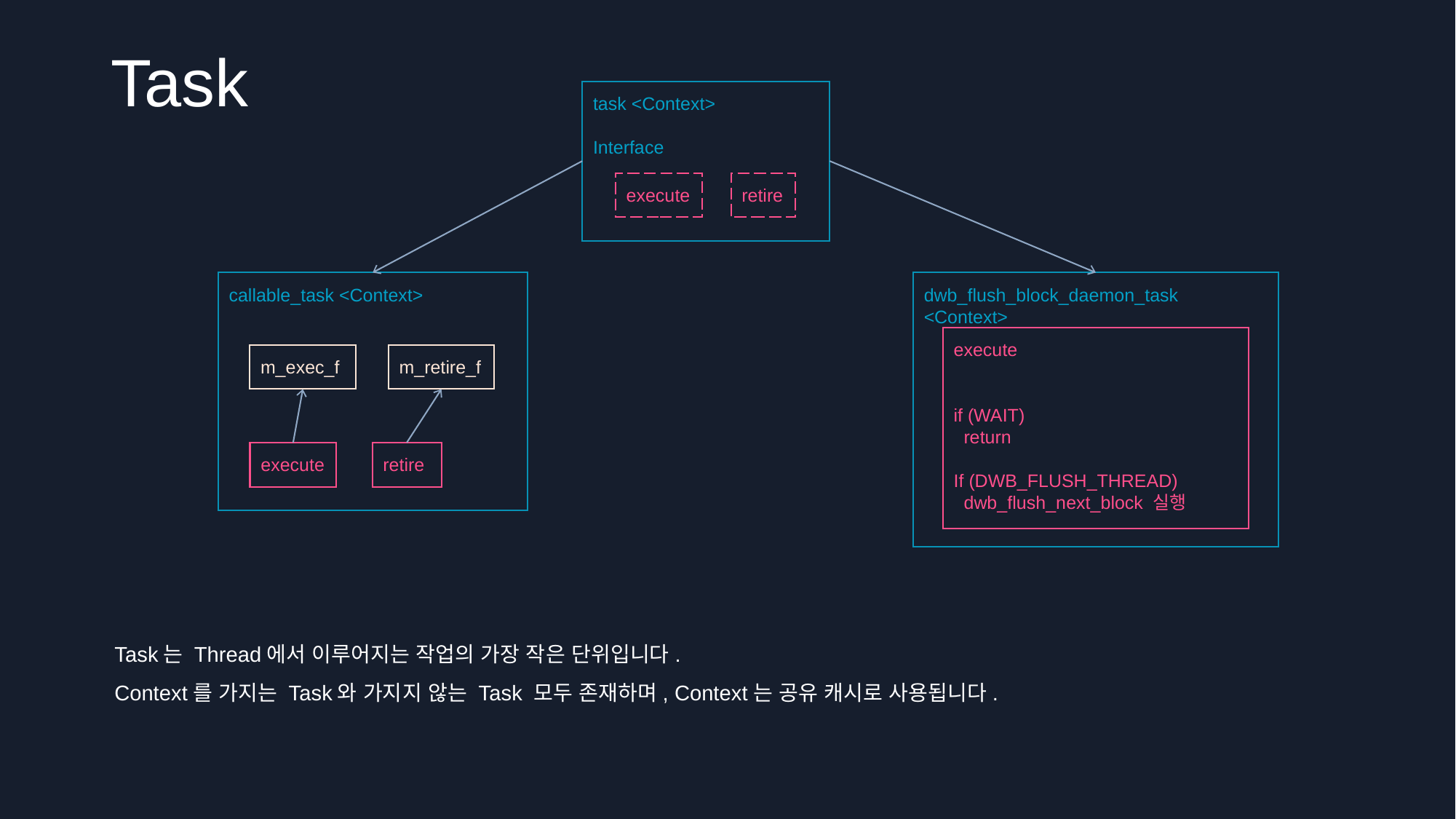

# Task
task <Context>

Interface
execute
retire
callable_task <Context>

dwb_flush_block_daemon_task <Context>
execute

if (WAIT)
  return

If (DWB_FLUSH_THREAD)
  dwb_flush_next_block 실행
m_retire_f
m_exec_f
retire
execute
Task는 Thread에서 이루어지는 작업의 가장 작은 단위입니다.
Context를 가지는 Task와 가지지 않는 Task 모두 존재하며, Context는 공유 캐시로 사용됩니다.